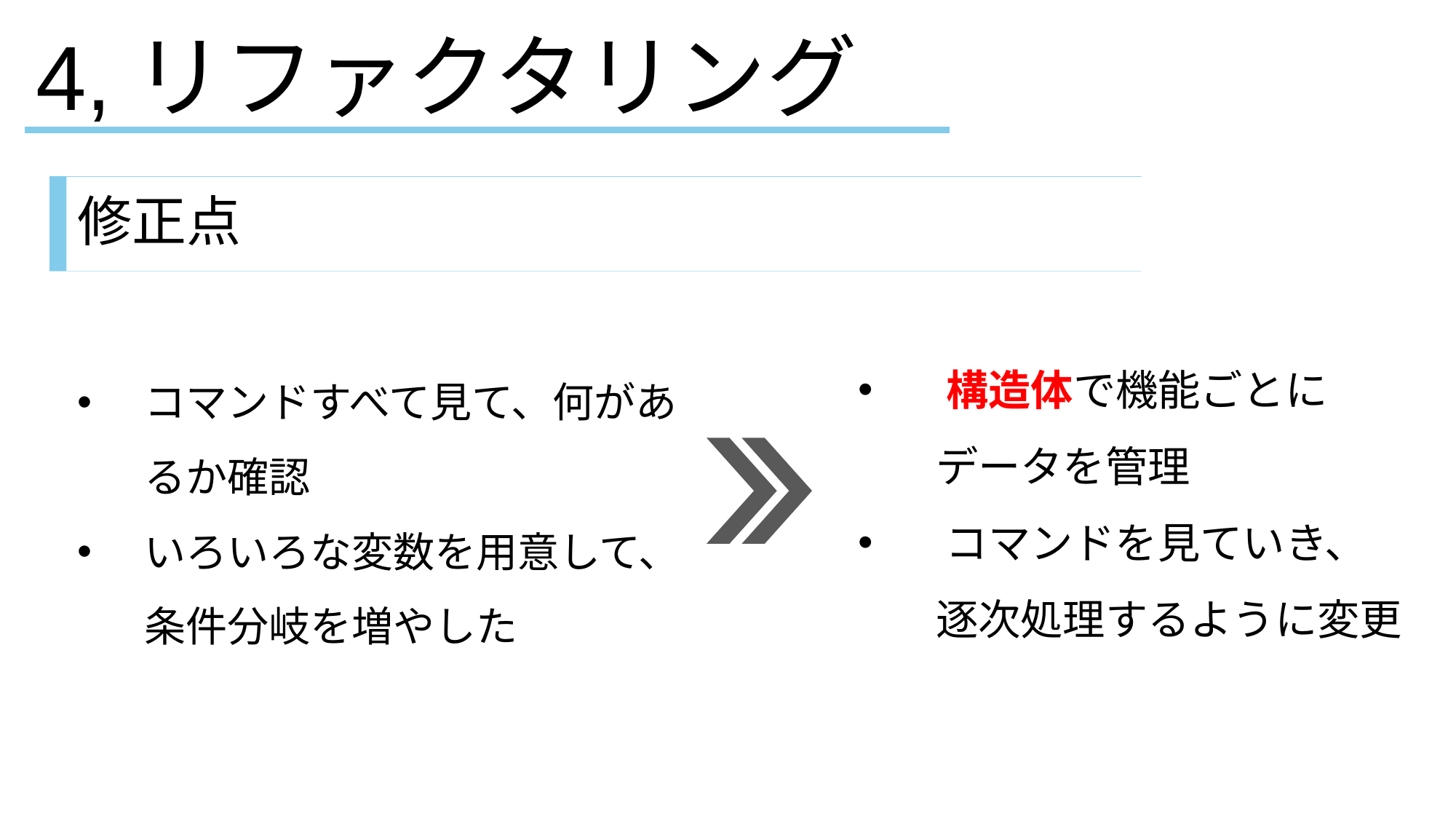

# 4,リファクタリング
修正点
 構造体で機能ごとに
 データを管理
 コマンドを見ていき、
 逐次処理するように変更
コマンドすべて見て、何があるか確認
いろいろな変数を用意して、
条件分岐を増やした